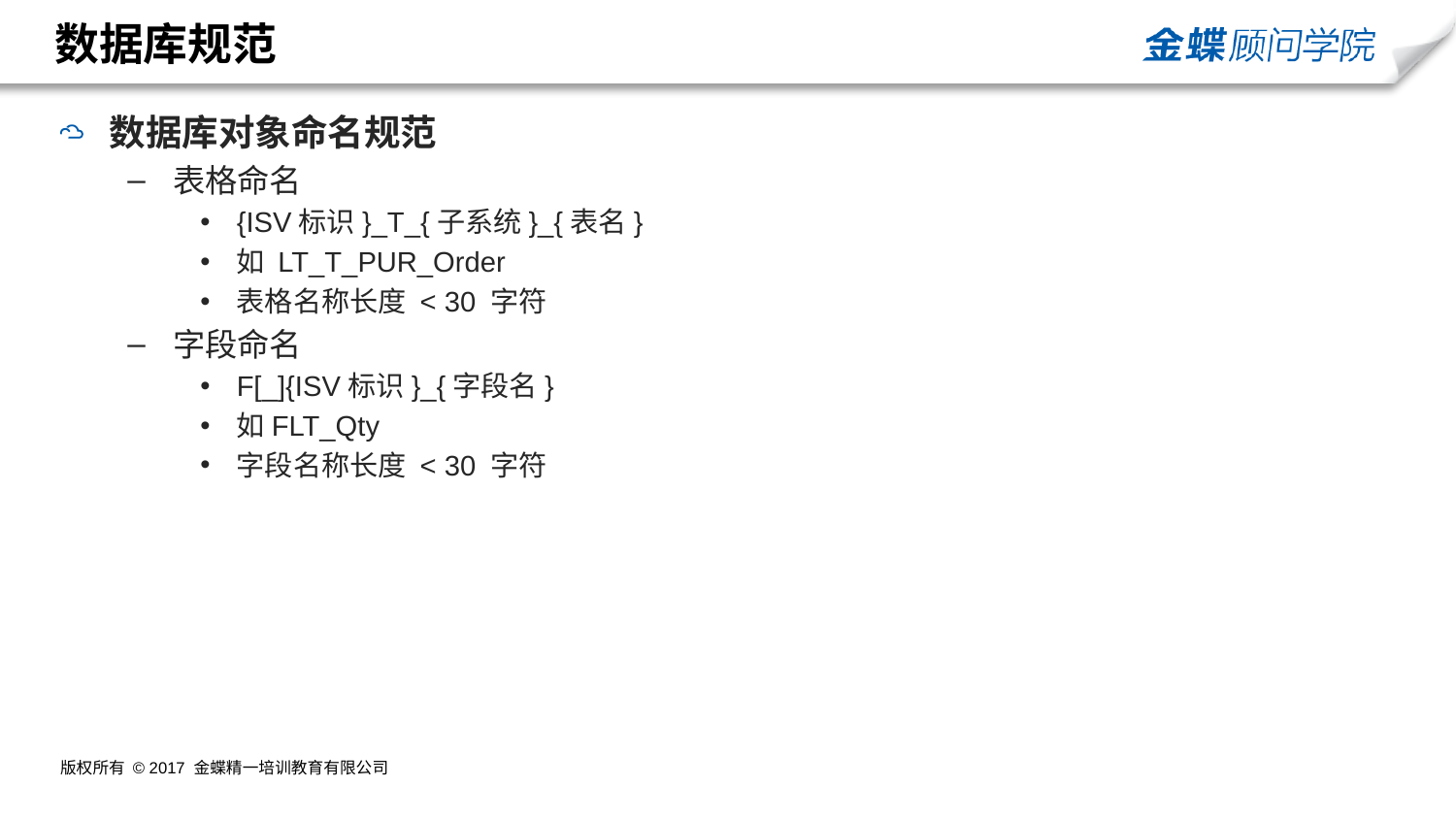

# 数据库规范
数据库对象命名规范
表格命名
{ISV标识}_T_{子系统}_{表名}
如 LT_T_PUR_Order
表格名称长度 < 30 字符
字段命名
F[_]{ISV标识}_{字段名}
如FLT_Qty
字段名称长度 < 30 字符